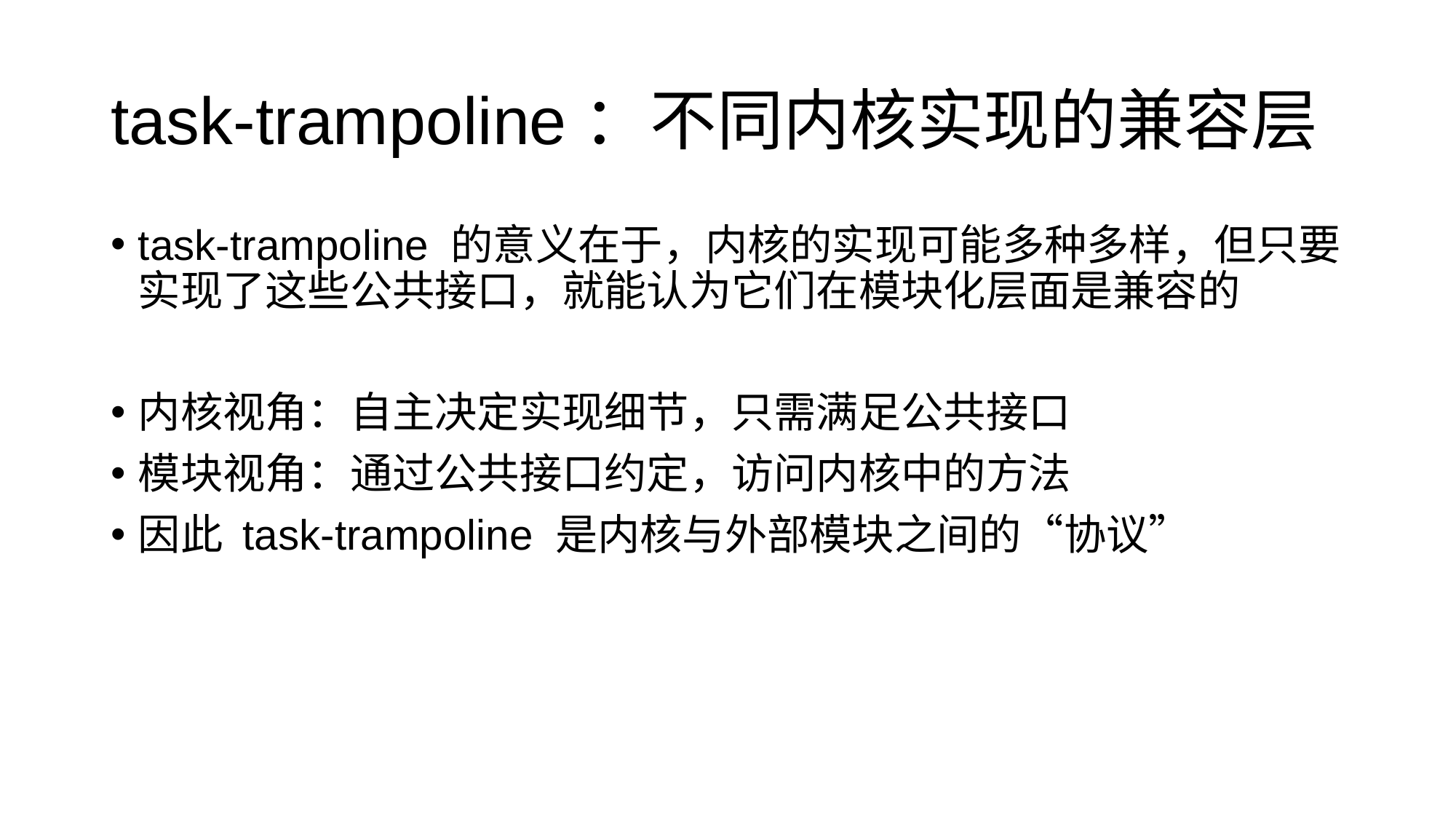

# task-trampoline：不同内核实现的兼容层
task-trampoline 的意义在于，内核的实现可能多种多样，但只要实现了这些公共接口，就能认为它们在模块化层面是兼容的

内核视角：自主决定实现细节，只需满足公共接口
模块视角：通过公共接口约定，访问内核中的方法
因此 task-trampoline 是内核与外部模块之间的“协议”